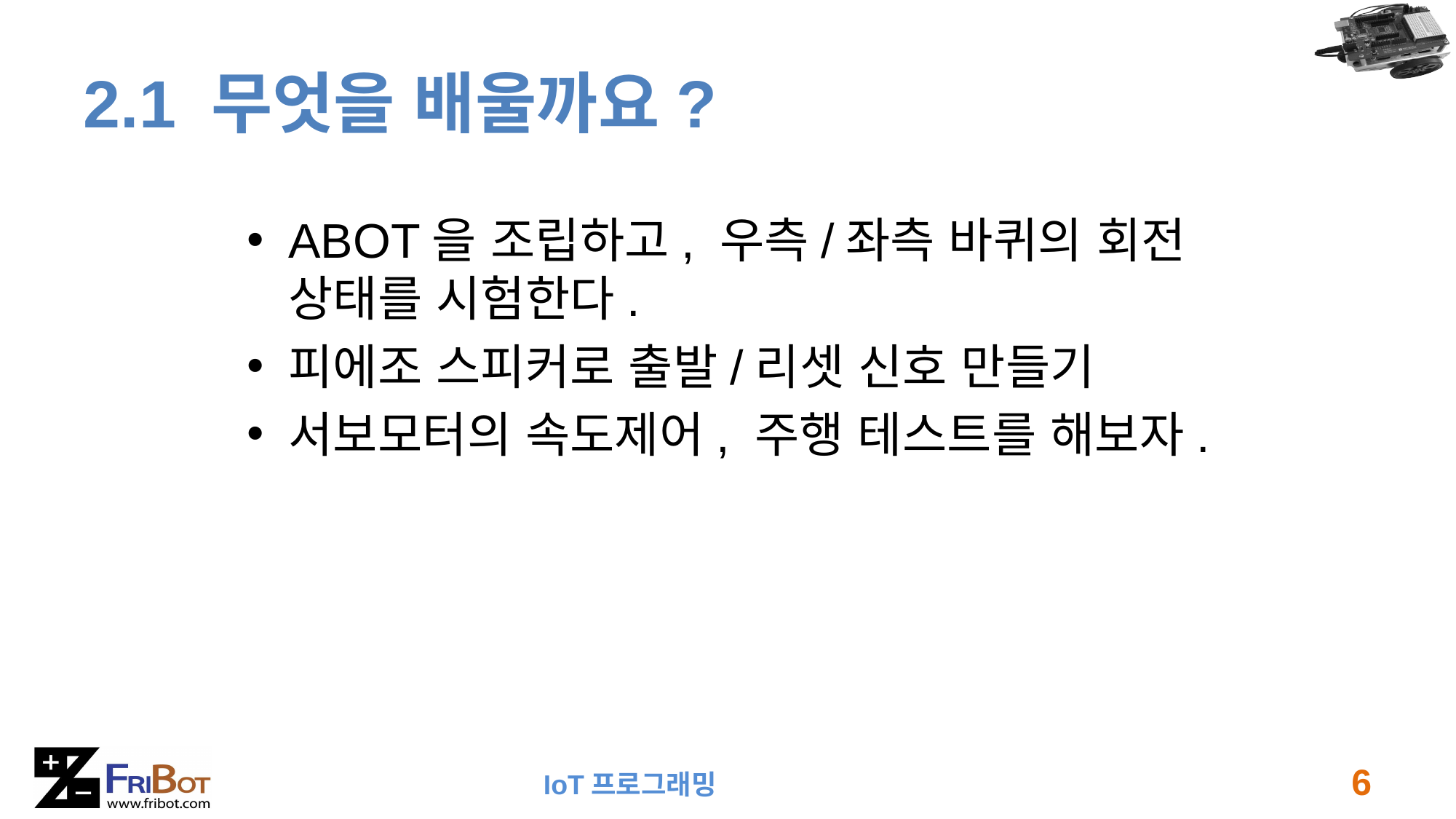

# 2.1 무엇을 배울까요?
ABOT을 조립하고, 우측/좌측 바퀴의 회전 상태를 시험한다.
피에조 스피커로 출발/리셋 신호 만들기
서보모터의 속도제어, 주행 테스트를 해보자.
6